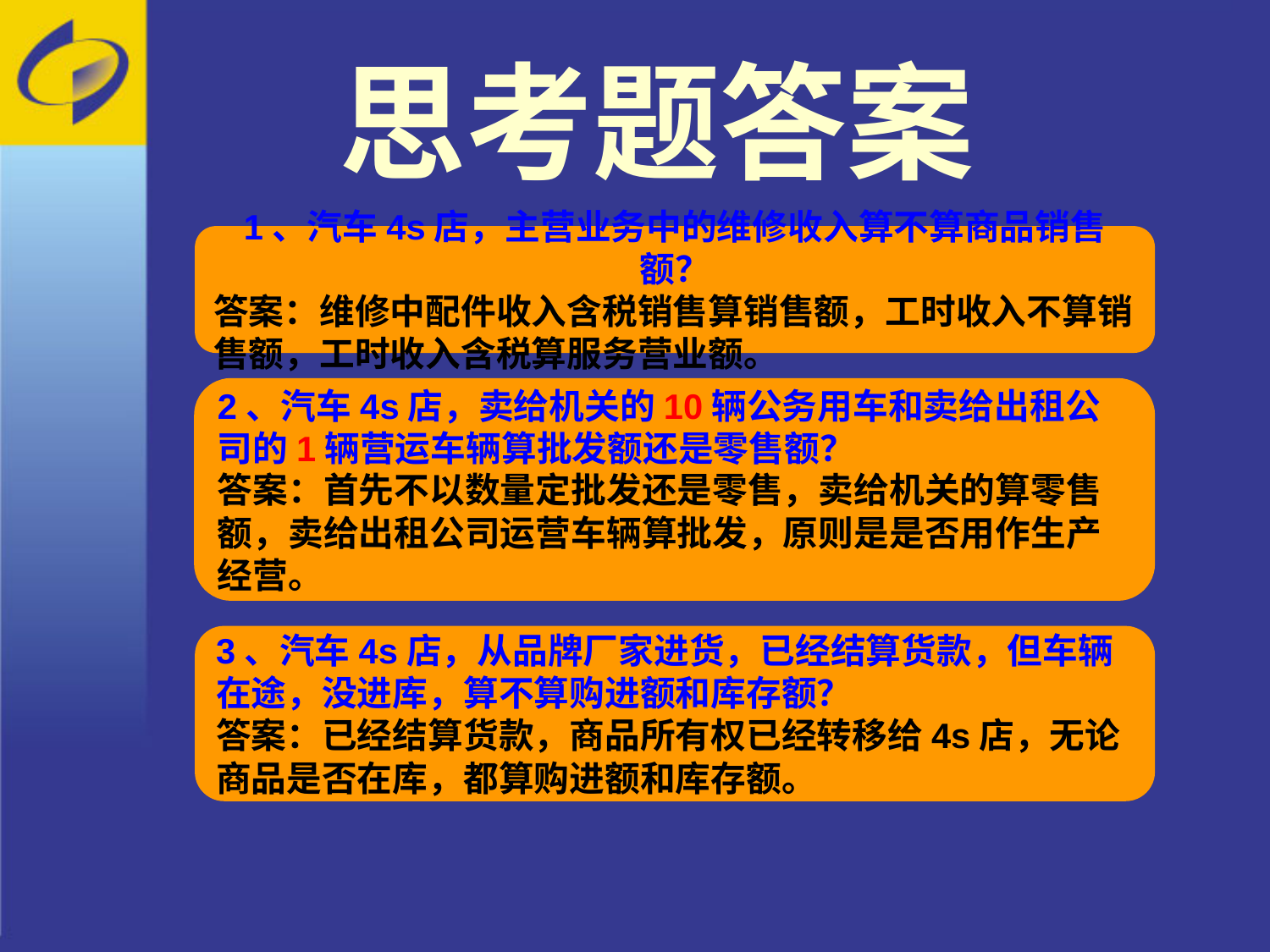

思考题答案
1、汽车4s店，主营业务中的维修收入算不算商品销售额？
答案：维修中配件收入含税销售算销售额，工时收入不算销售额，工时收入含税算服务营业额。
2、汽车4s店，卖给机关的10辆公务用车和卖给出租公司的1辆营运车辆算批发额还是零售额？
答案：首先不以数量定批发还是零售，卖给机关的算零售额，卖给出租公司运营车辆算批发，原则是是否用作生产经营。
3、汽车4s店，从品牌厂家进货，已经结算货款，但车辆在途，没进库，算不算购进额和库存额？
答案：已经结算货款，商品所有权已经转移给4s店，无论商品是否在库，都算购进额和库存额。